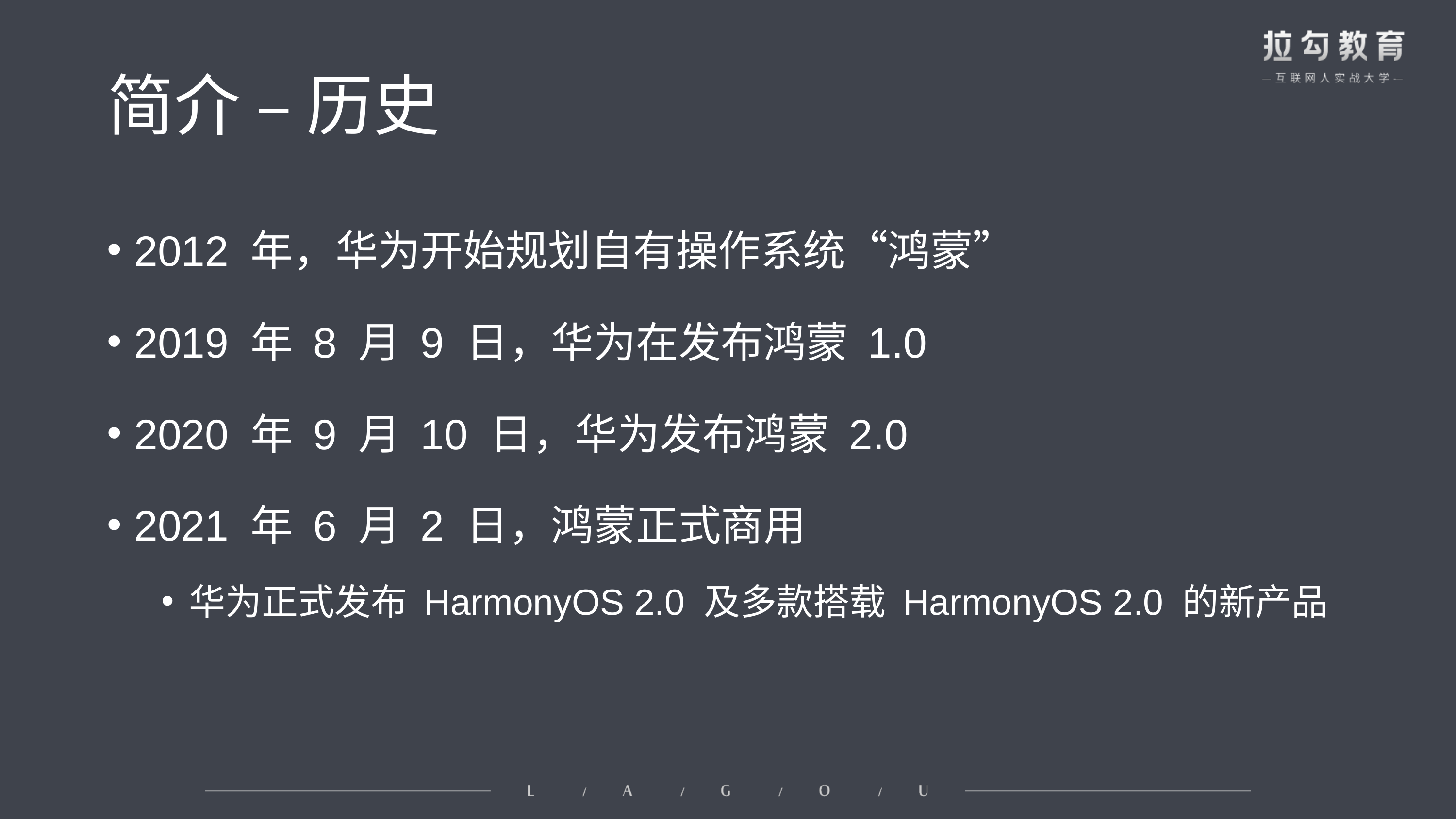

# 简介 – 历史
2012 年，华为开始规划自有操作系统“鸿蒙”
2019 年 8 月 9 日，华为在发布鸿蒙 1.0
2020 年 9 月 10 日，华为发布鸿蒙 2.0
2021 年 6 月 2 日，鸿蒙正式商用
华为正式发布 HarmonyOS 2.0 及多款搭载 HarmonyOS 2.0 的新产品